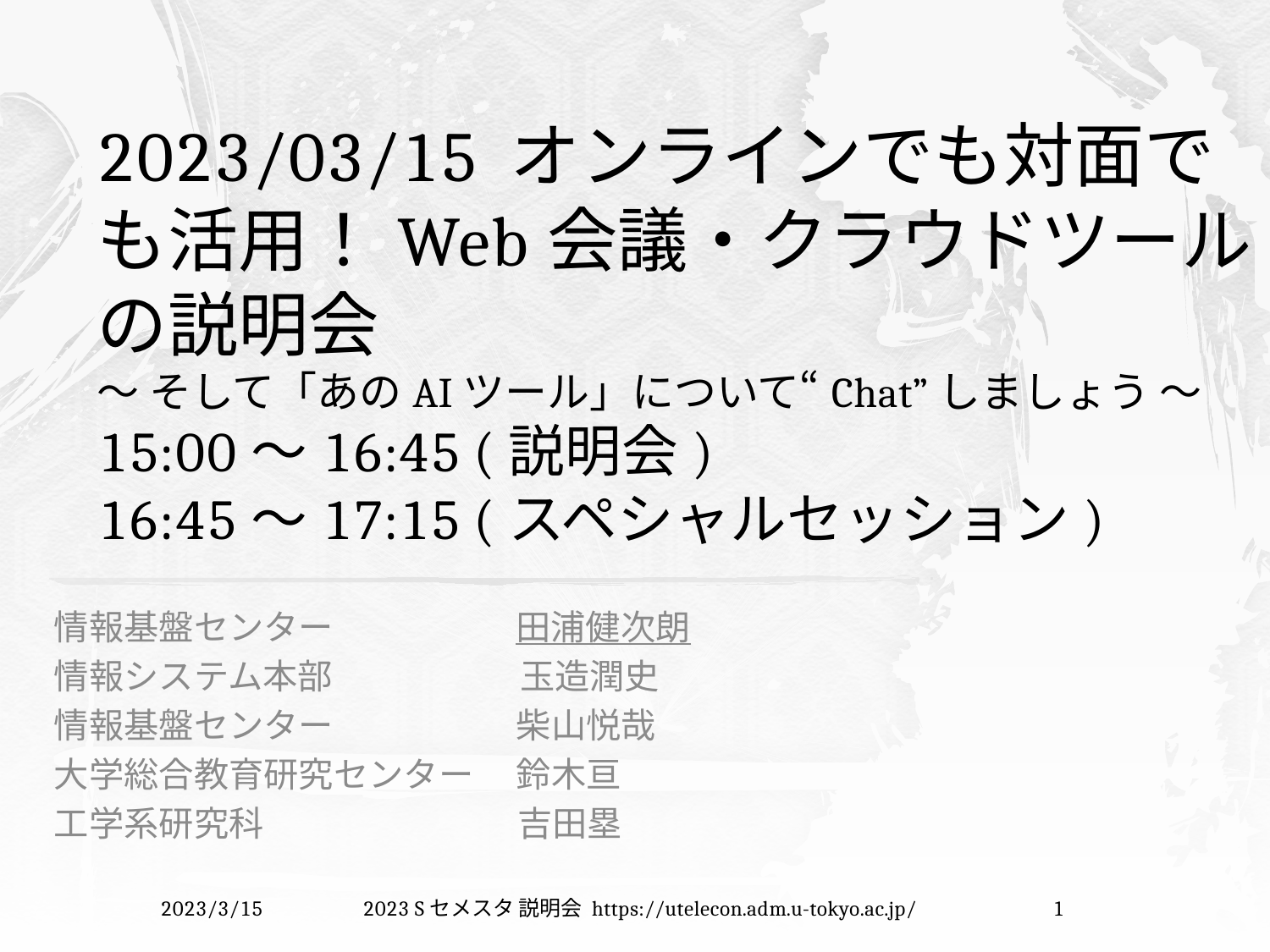

# 2023/03/15 オンラインでも対面でも活用！Web会議・クラウドツールの説明会 〜 そして「あのAIツール」について“Chat”しましょう 〜 15:00～16:45 (説明会) 16:45～17:15 (スペシャルセッション)
情報基盤センター 　　　　　田浦健次朗
情報システム本部                        玉造潤史
情報基盤センター 　　　　　柴山悦哉
大学総合教育研究センター 　鈴木亘
工学系研究科 　                           吉田塁

2023/3/15
2023 Sセメスタ 説明会 https://utelecon.adm.u-tokyo.ac.jp/
1